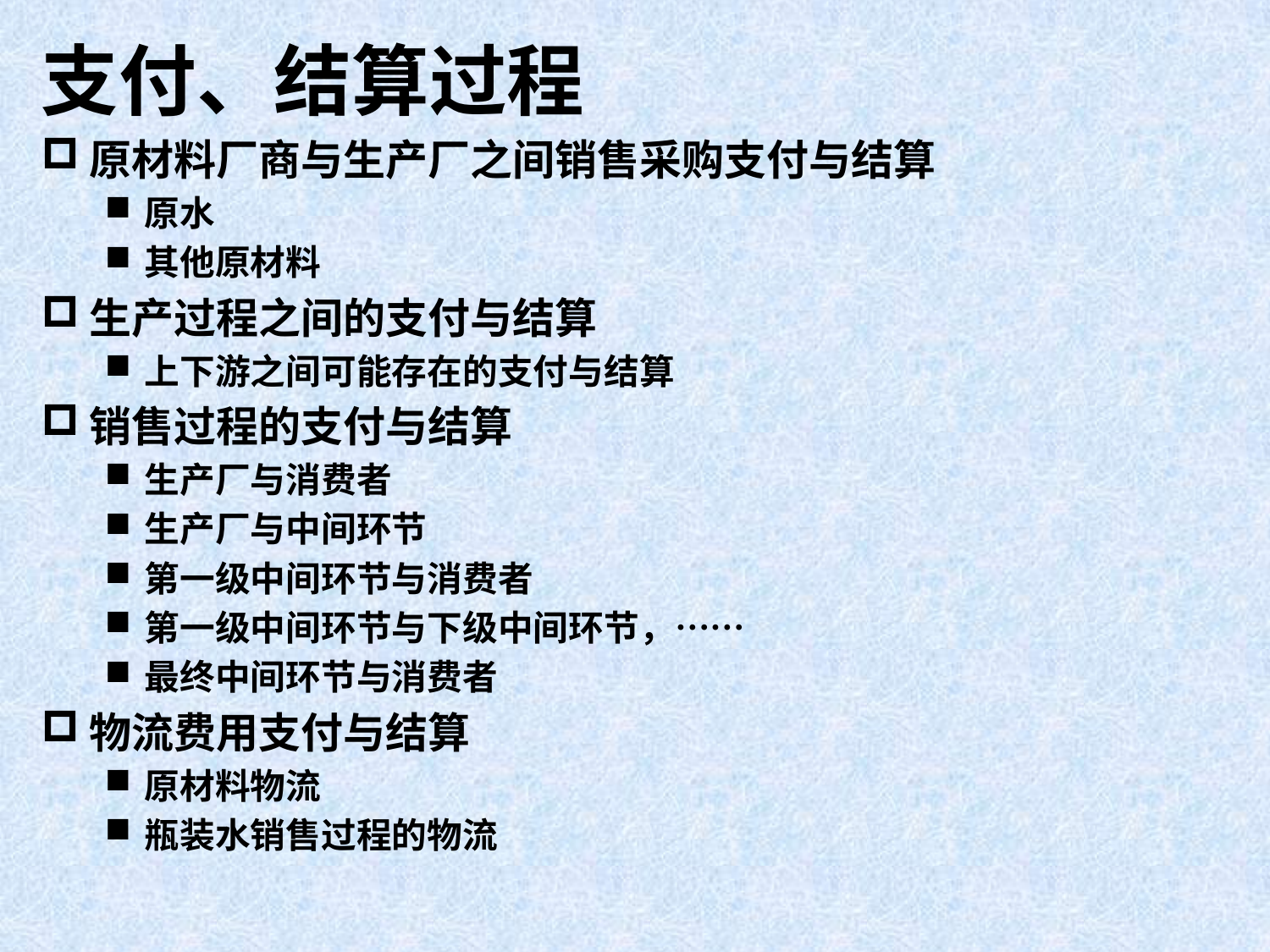

# 支付、结算过程
原材料厂商与生产厂之间销售采购支付与结算
原水
其他原材料
生产过程之间的支付与结算
上下游之间可能存在的支付与结算
销售过程的支付与结算
生产厂与消费者
生产厂与中间环节
第一级中间环节与消费者
第一级中间环节与下级中间环节，……
最终中间环节与消费者
物流费用支付与结算
原材料物流
瓶装水销售过程的物流